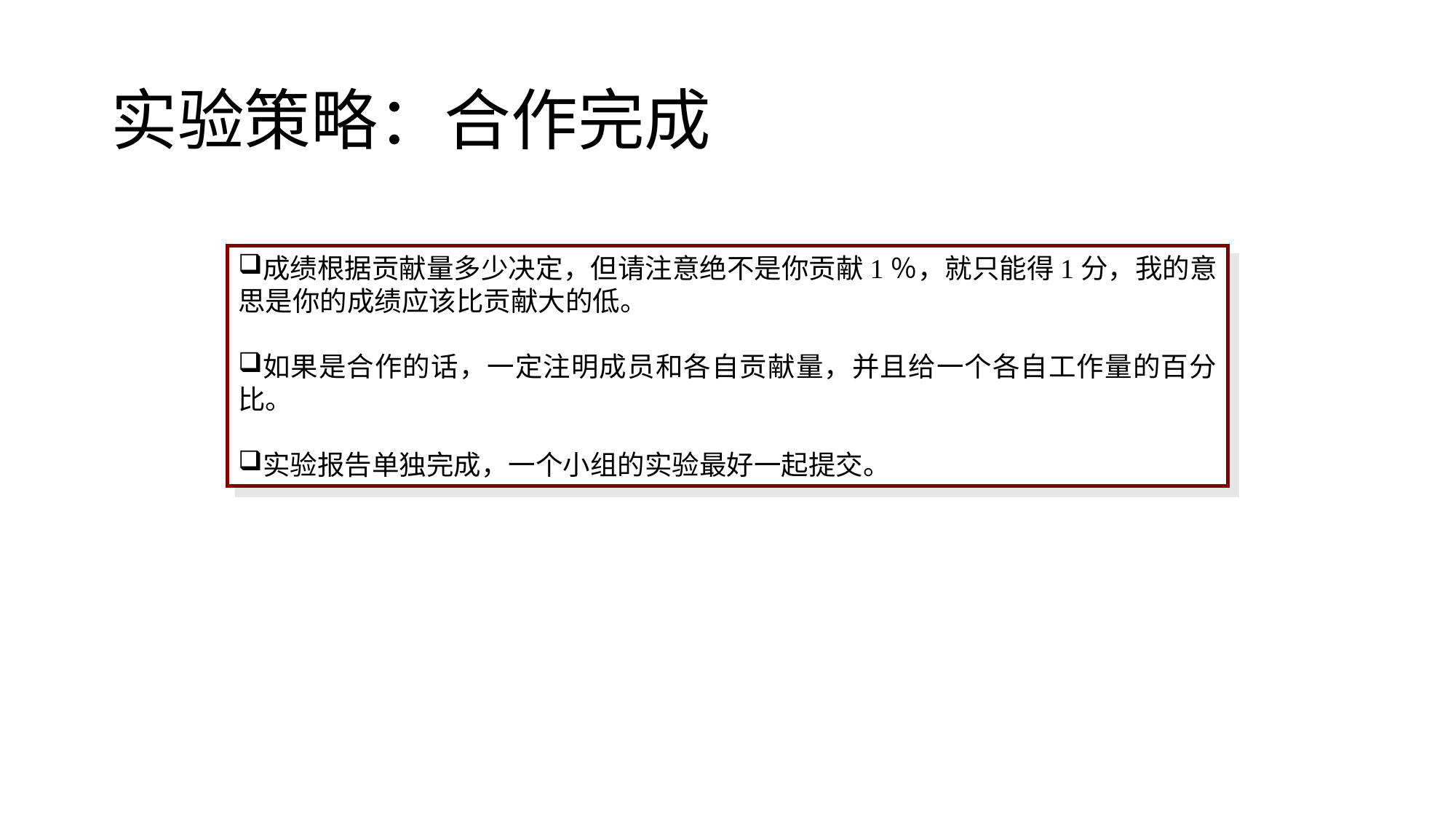

# 实验策略：合作完成
成绩根据贡献量多少决定，但请注意绝不是你贡献1％，就只能得1分，我的意思是你的成绩应该比贡献大的低。

如果是合作的话，一定注明成员和各自贡献量，并且给一个各自工作量的百分比。

实验报告单独完成，一个小组的实验最好一起提交。